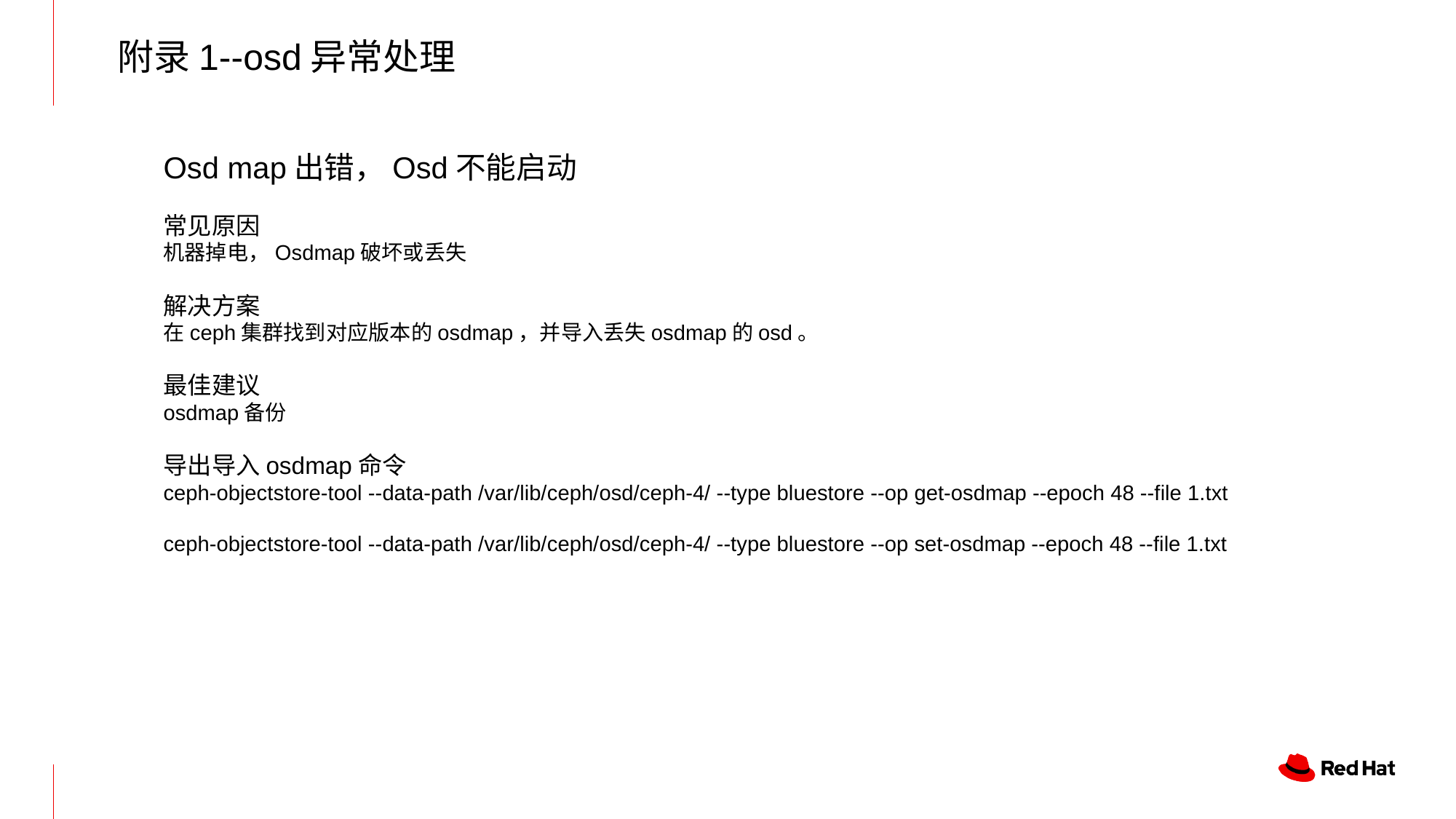

附录1--osd异常处理
Osd map出错，Osd不能启动

常见原因
机器掉电，Osdmap破坏或丢失

解决方案
在ceph集群找到对应版本的osdmap，并导入丢失osdmap的osd。

最佳建议
osdmap备份

导出导入osdmap命令
ceph-objectstore-tool --data-path /var/lib/ceph/osd/ceph-4/ --type bluestore --op get-osdmap --epoch 48 --file 1.txt

ceph-objectstore-tool --data-path /var/lib/ceph/osd/ceph-4/ --type bluestore --op set-osdmap --epoch 48 --file 1.txt